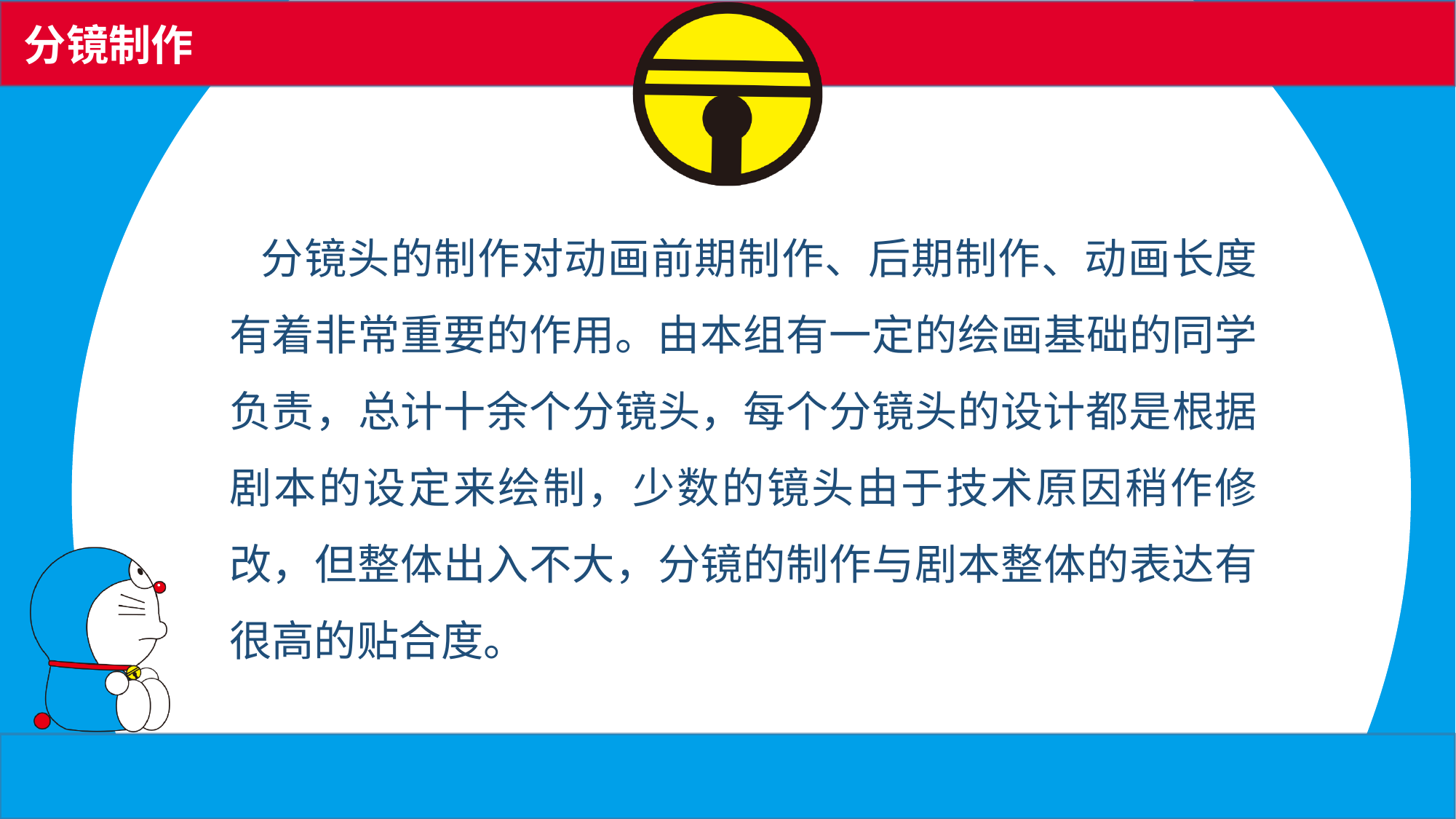

分镜制作
分镜头的制作对动画前期制作、后期制作、动画长度有着非常重要的作用。由本组有一定的绘画基础的同学负责，总计十余个分镜头，每个分镜头的设计都是根据剧本的设定来绘制，少数的镜头由于技术原因稍作修改，但整体出入不大，分镜的制作与剧本整体的表达有很高的贴合度。
老鼠
铁板烧
大雄